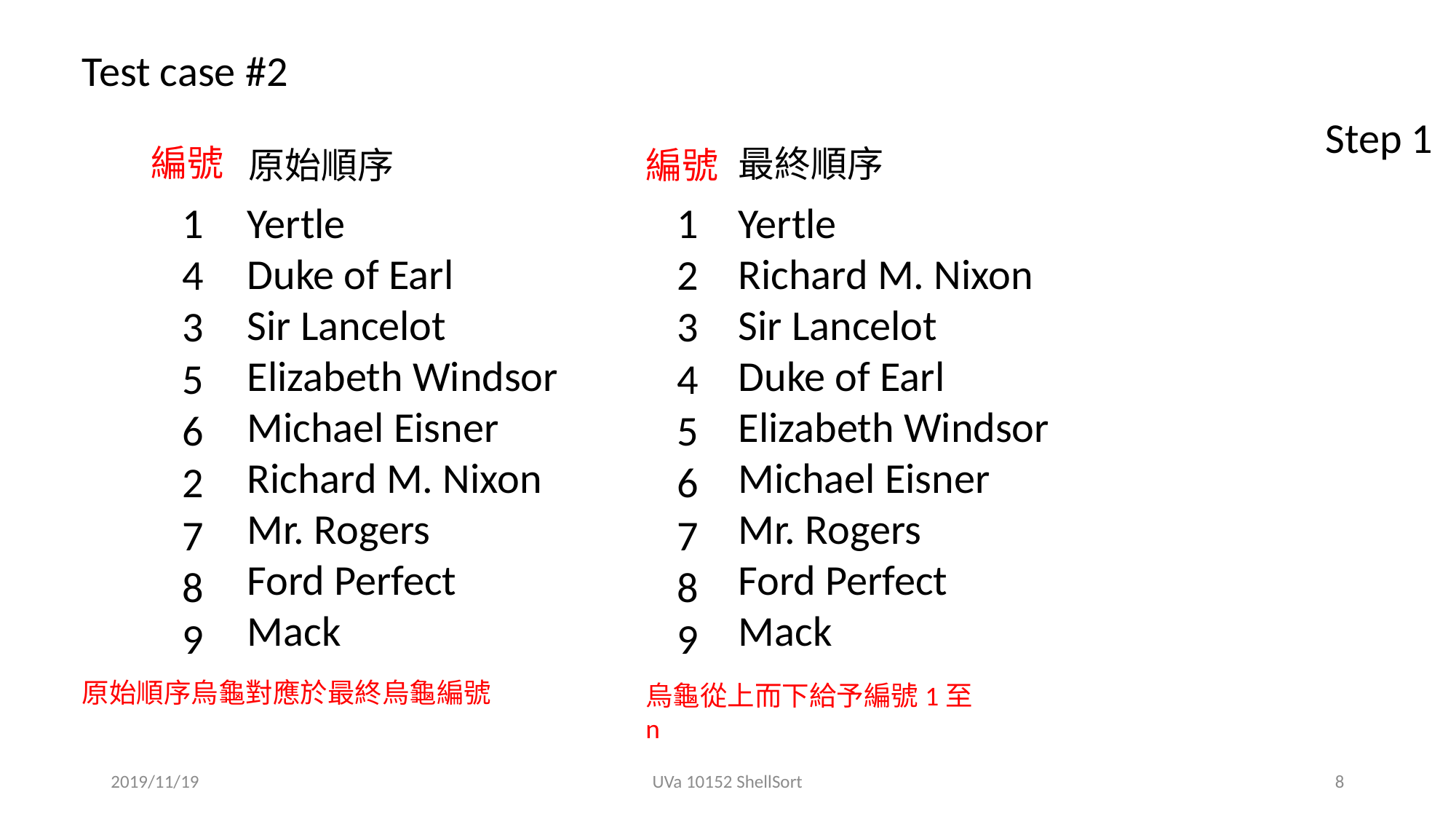

Test case #2
Step 1
編號
最終順序
編號
原始順序
1
Yertle
Duke of Earl
Sir Lancelot
Elizabeth Windsor
Michael Eisner
Richard M. Nixon
Mr. Rogers
Ford Perfect
Mack
1
Yertle
Richard M. Nixon
Sir Lancelot
Duke of Earl
Elizabeth Windsor
Michael Eisner
Mr. Rogers
Ford Perfect
Mack
4
2
3
3
5
4
6
5
2
6
7
7
8
8
9
9
原始順序烏龜對應於最終烏龜編號
烏龜從上而下給予編號1至n
2019/11/19
UVa 10152 ShellSort
8